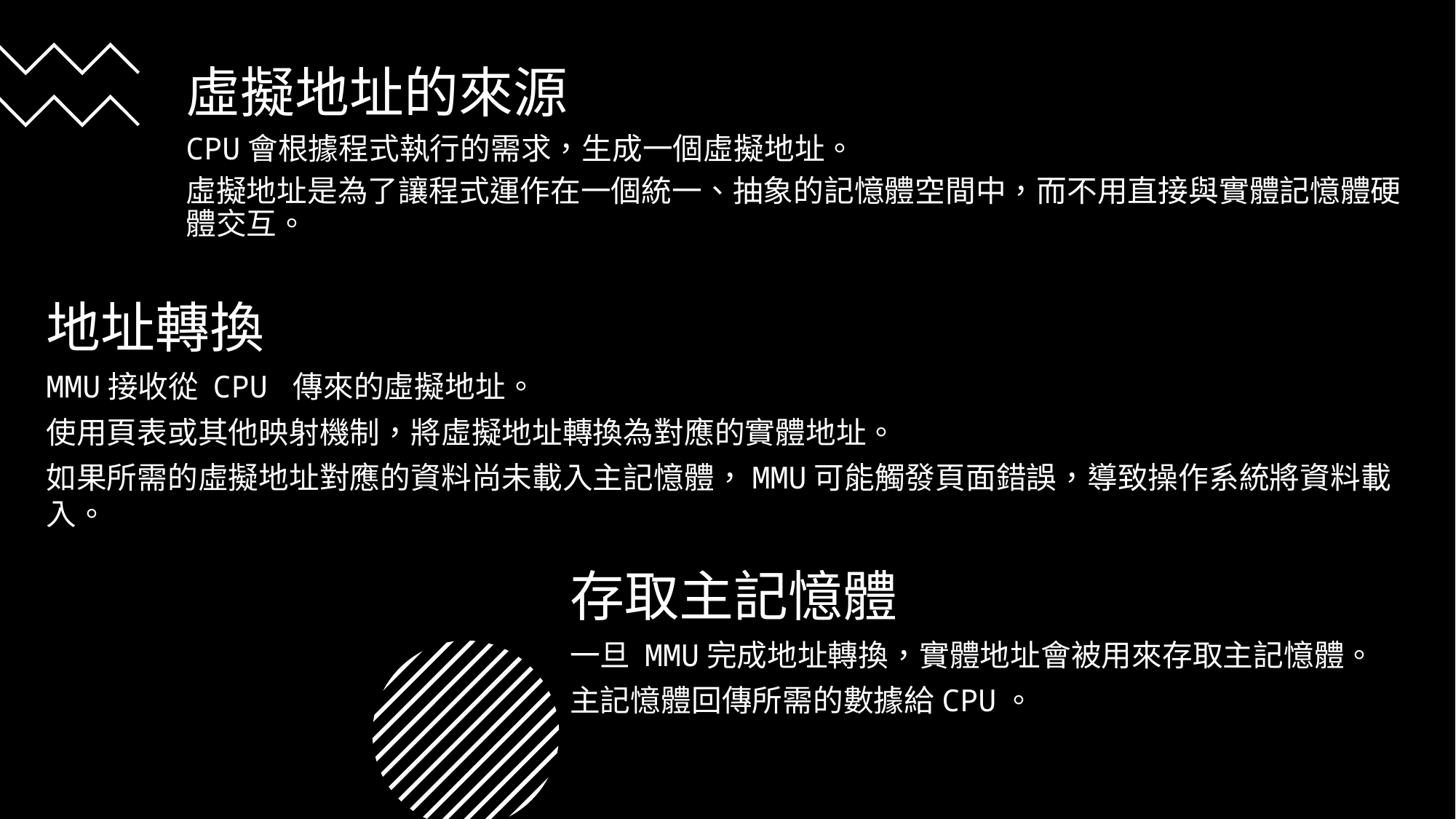

虛擬地址的來源
CPU會根據程式執行的需求，生成一個虛擬地址。
虛擬地址是為了讓程式運作在一個統一、抽象的記憶體空間中，而不用直接與實體記憶體硬體交互。

地址轉換
MMU接收從 CPU 傳來的虛擬地址。
使用頁表或其他映射機制，將虛擬地址轉換為對應的實體地址。
如果所需的虛擬地址對應的資料尚未載入主記憶體，MMU可能觸發頁面錯誤，導致操作系統將資料載入。
存取主記憶體
一旦 MMU完成地址轉換，實體地址會被用來存取主記憶體。
主記憶體回傳所需的數據給CPU。